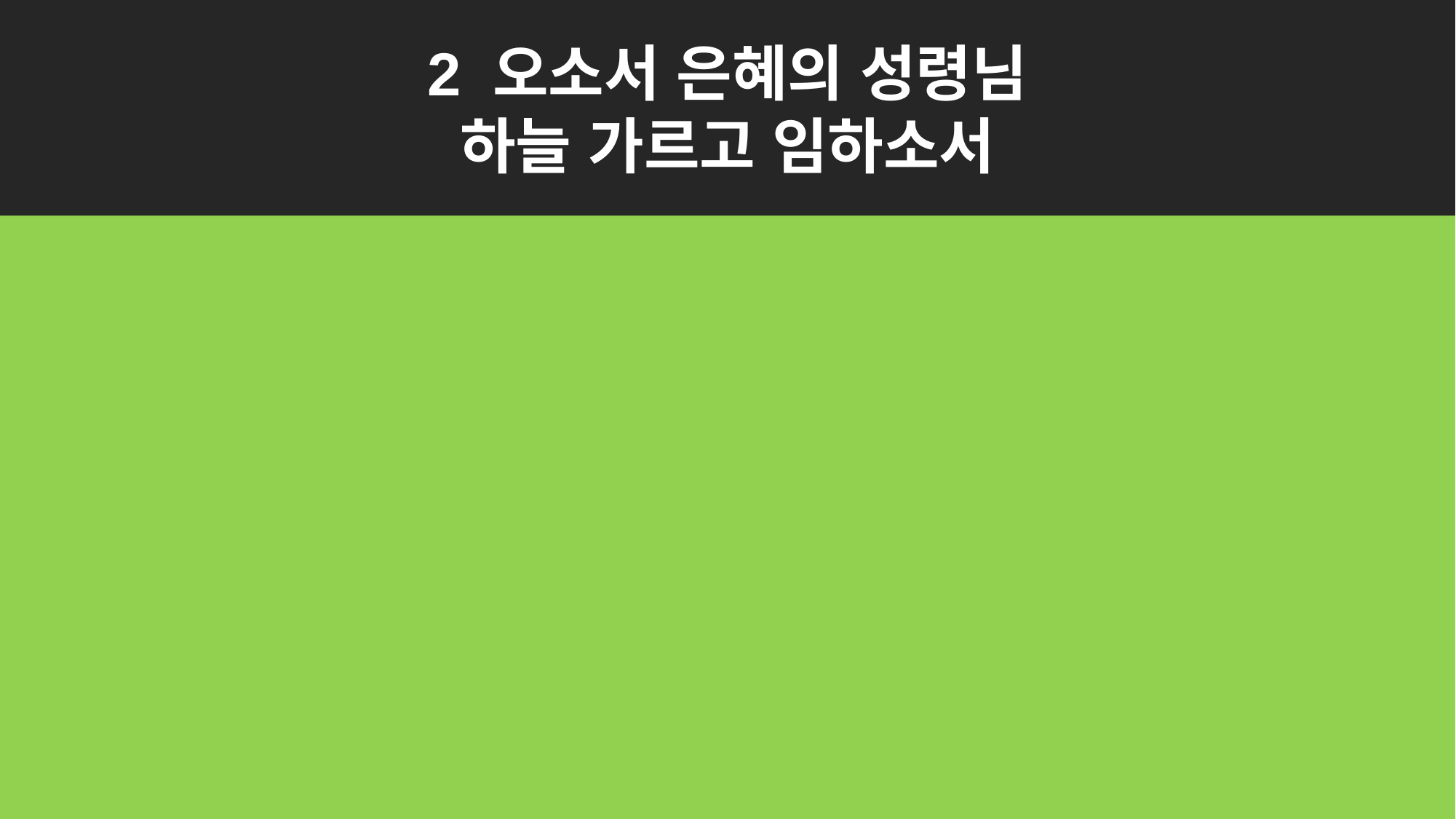

2 오소서 은혜의 성령님
하늘 가르고 임하소서